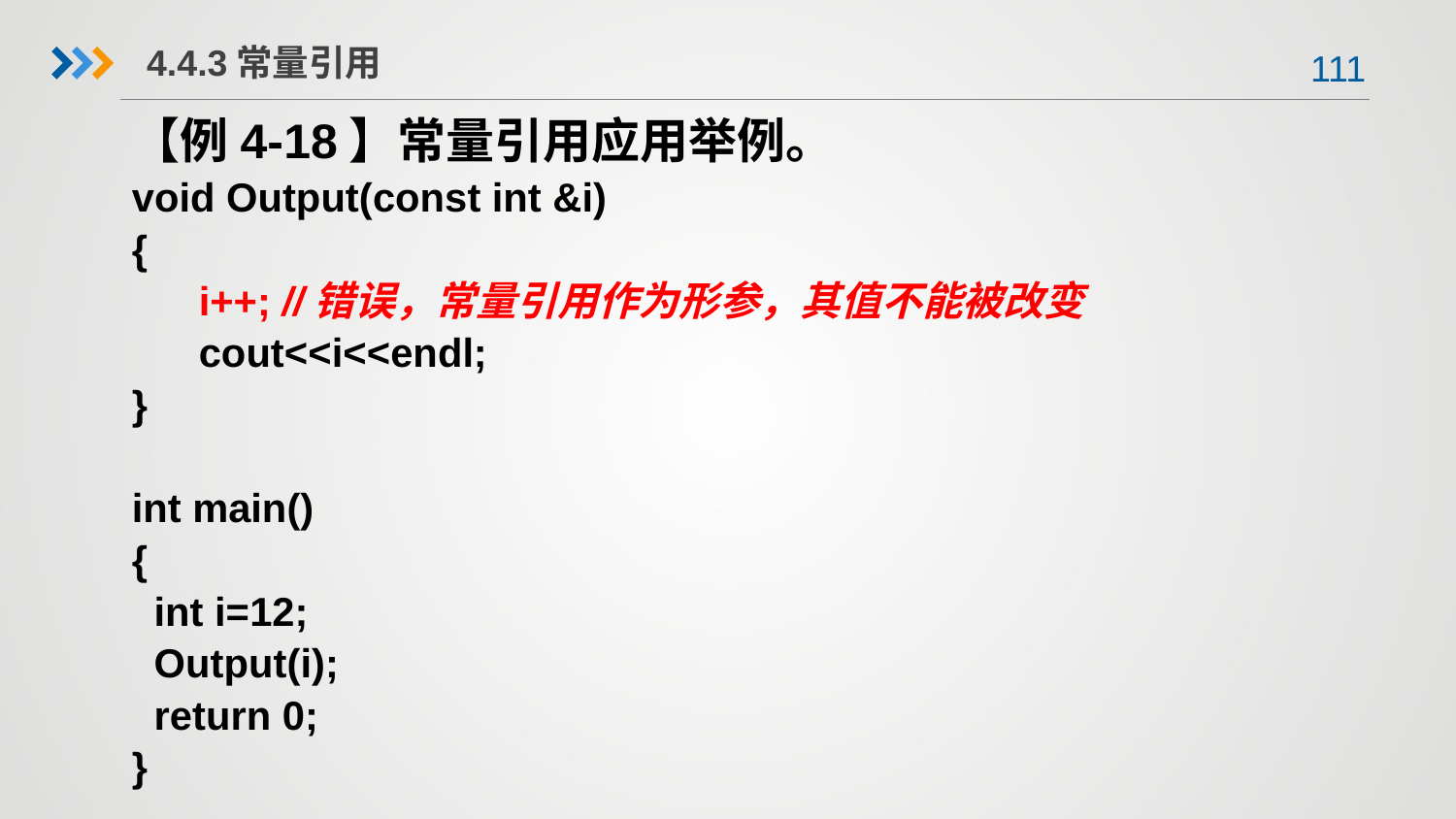

4.4.3常量引用
【例4-18】常量引用应用举例。
void Output(const int &i)
{
      i++; //错误，常量引用作为形参，其值不能被改变
      cout<<i<<endl;
}

int main()
{
  int i=12;
  Output(i);
  return 0;
}